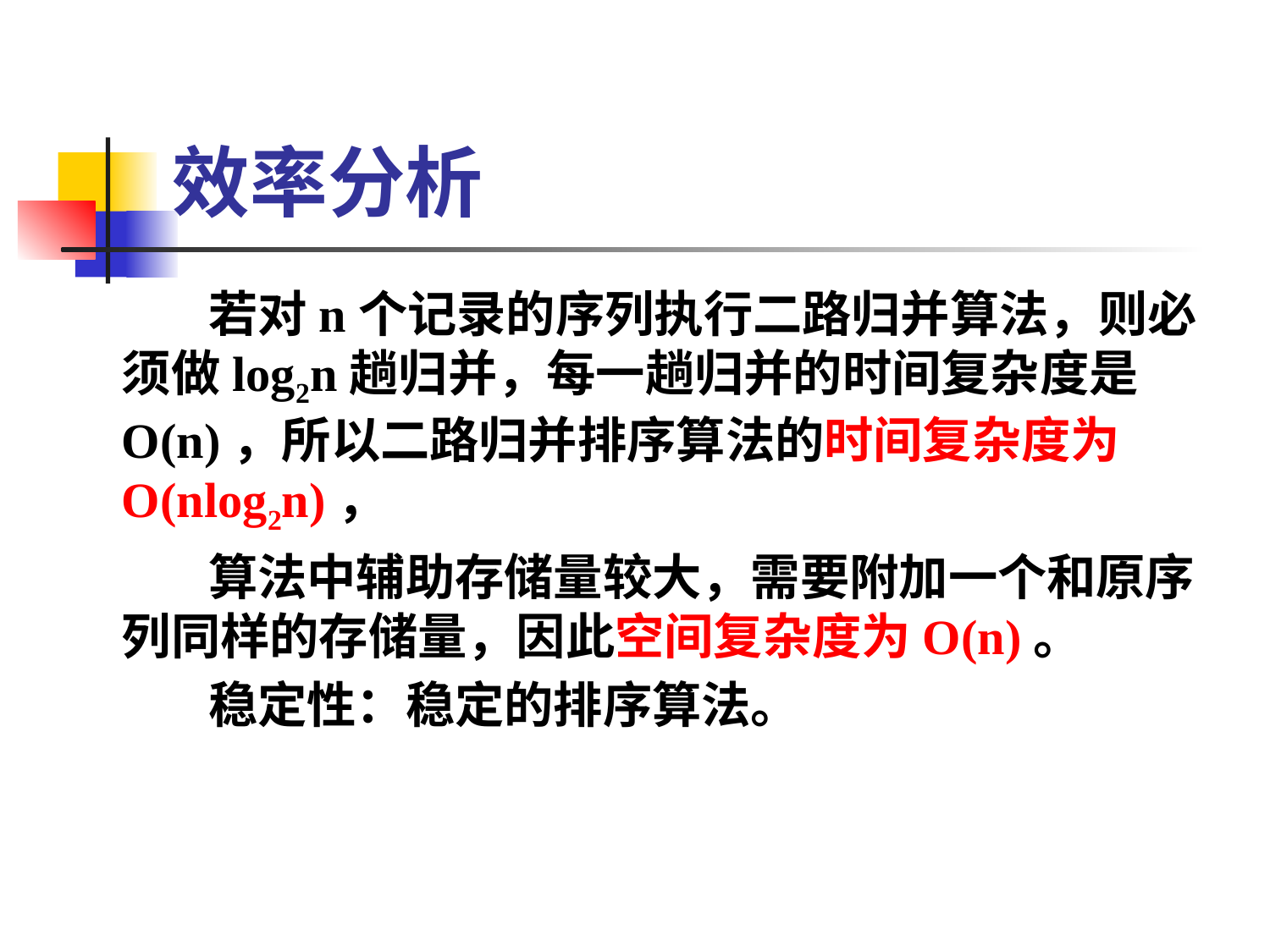

# 效率分析
若对n个记录的序列执行二路归并算法，则必须做log2n趟归并，每一趟归并的时间复杂度是O(n)，所以二路归并排序算法的时间复杂度为O(nlog2n)，
算法中辅助存储量较大，需要附加一个和原序列同样的存储量，因此空间复杂度为O(n)。
稳定性：稳定的排序算法。
72